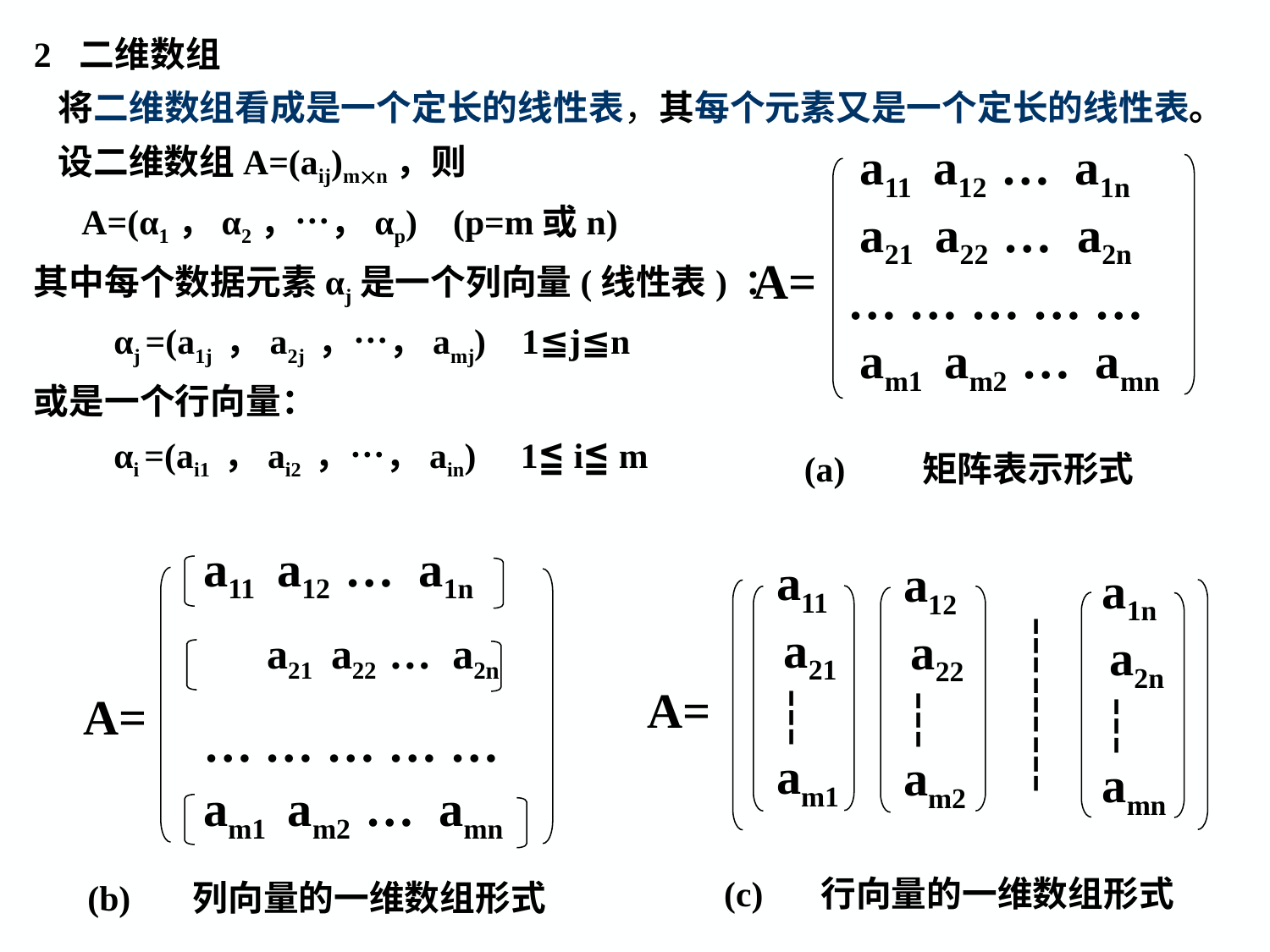

# 2  二维数组
  将二维数组看成是一个定长的线性表，其每个元素又是一个定长的线性表。
  设二维数组A=(aij)m×n，则
     A=(α1，α2，…，αp)    (p=m或n)
其中每个数据元素αj是一个列向量(线性表) ：
         αj =(a1j ，a2j ，…，amj)    1≦j≦n
或是一个行向量：
         αi =(ai1 ，ai2 ，…，ain)     1≦i≦m
 a11   a12  …  a1n
 a21   a22  …  a2n
… … … … …
 am1   am2  …  amn

A=
(a)       矩阵表示形式
a11   a12  …  a1n

a21   a22  …  a2n

A=
… … … … …
am1   am2  …  amn

a11
 a21
┆
am1

a12
 a22
┆
am2

a1n
 a2n
┆
amn

┆
┆
┆
A=

(c)     行向量的一维数组形式
(b)      列向量的一维数组形式